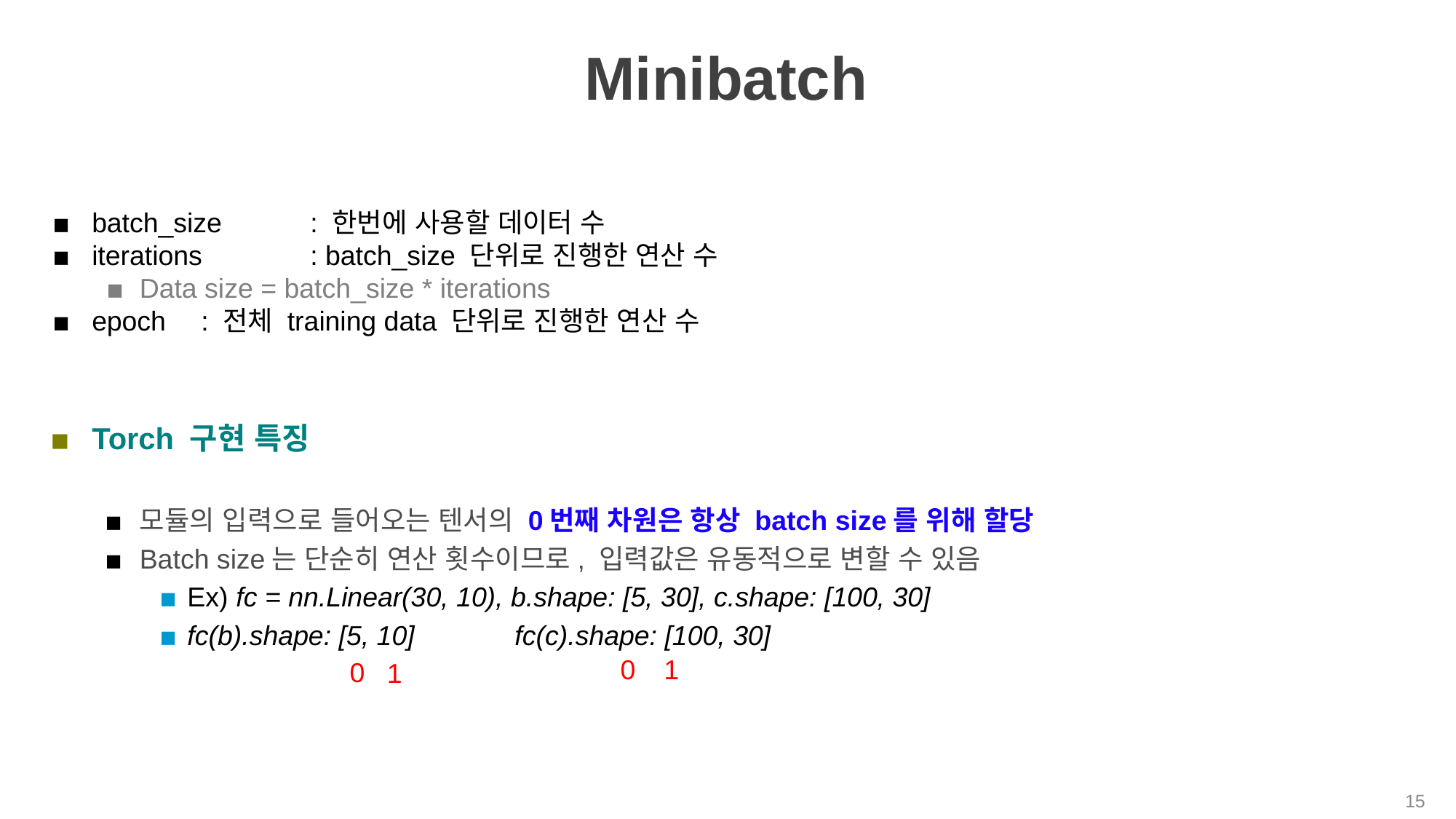

# Minibatch

batch_size	: 한번에 사용할 데이터 수
iterations	: batch_size 단위로 진행한 연산 수
Data size = batch_size * iterations
epoch	: 전체 training data 단위로 진행한 연산 수

Torch 구현 특징

모듈의 입력으로 들어오는 텐서의 0번째 차원은 항상 batch size를 위해 할당
Batch size는 단순히 연산 횟수이므로, 입력값은 유동적으로 변할 수 있음
Ex) fc = nn.Linear(30, 10), b.shape: [5, 30], c.shape: [100, 30]
fc(b).shape: [5, 10]	fc(c).shape: [100, 30]
0
1
0
1
15